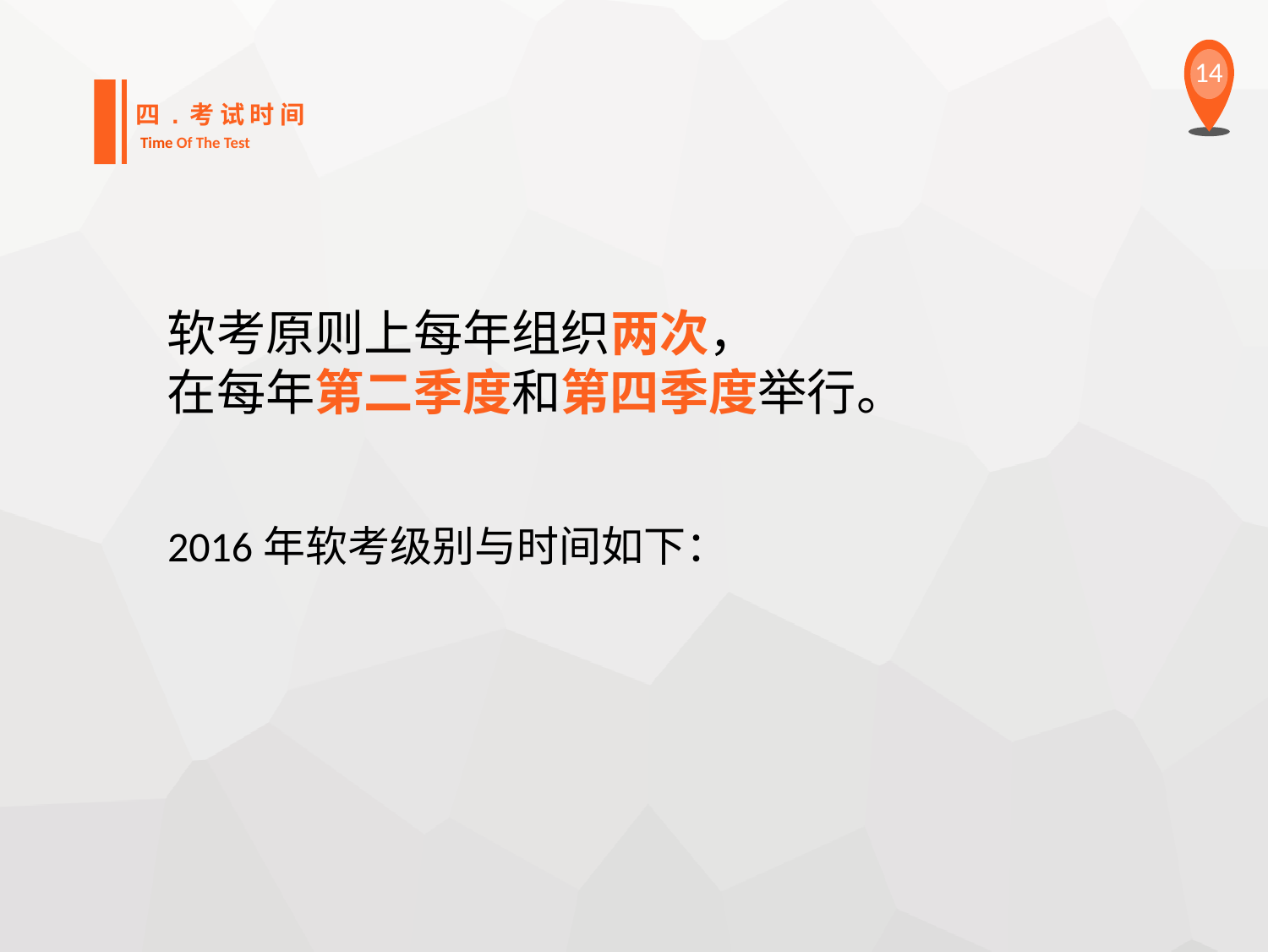

14

四.考试时间
Time Of The Test
软考原则上每年组织两次，
在每年第二季度和第四季度举行。
2016年软考级别与时间如下：